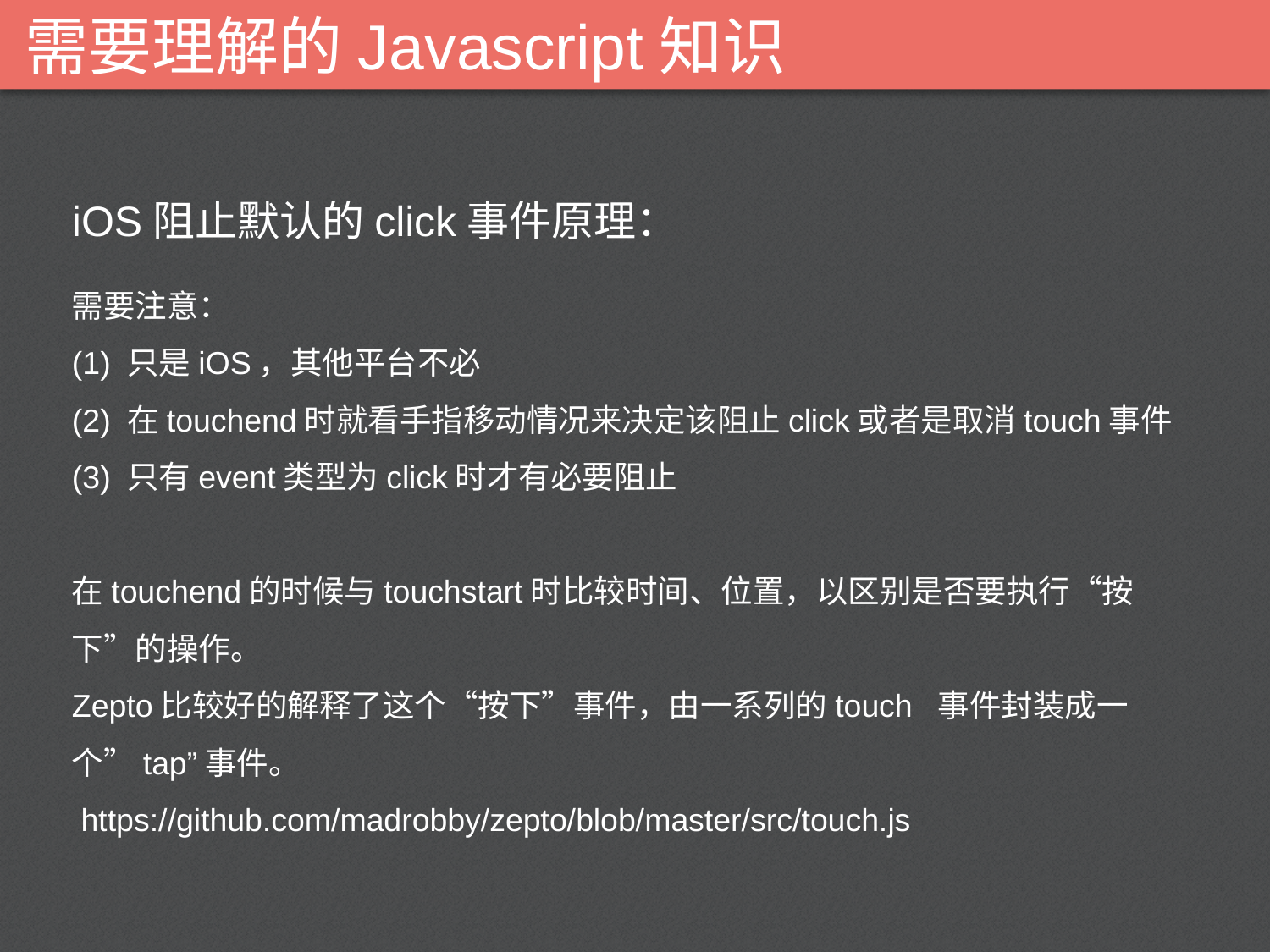

# 需要理解的Javascript知识
iOS阻止默认的click事件原理：
需要注意：
(1) 只是iOS，其他平台不必
(2) 在touchend时就看手指移动情况来决定该阻止click或者是取消touch事件
(3) 只有event类型为click时才有必要阻止

在touchend的时候与touchstart时比较时间、位置，以区别是否要执行“按下”的操作。
Zepto比较好的解释了这个“按下”事件，由一系列的touch  事件封装成一个”tap”事件。
 https://github.com/madrobby/zepto/blob/master/src/touch.js